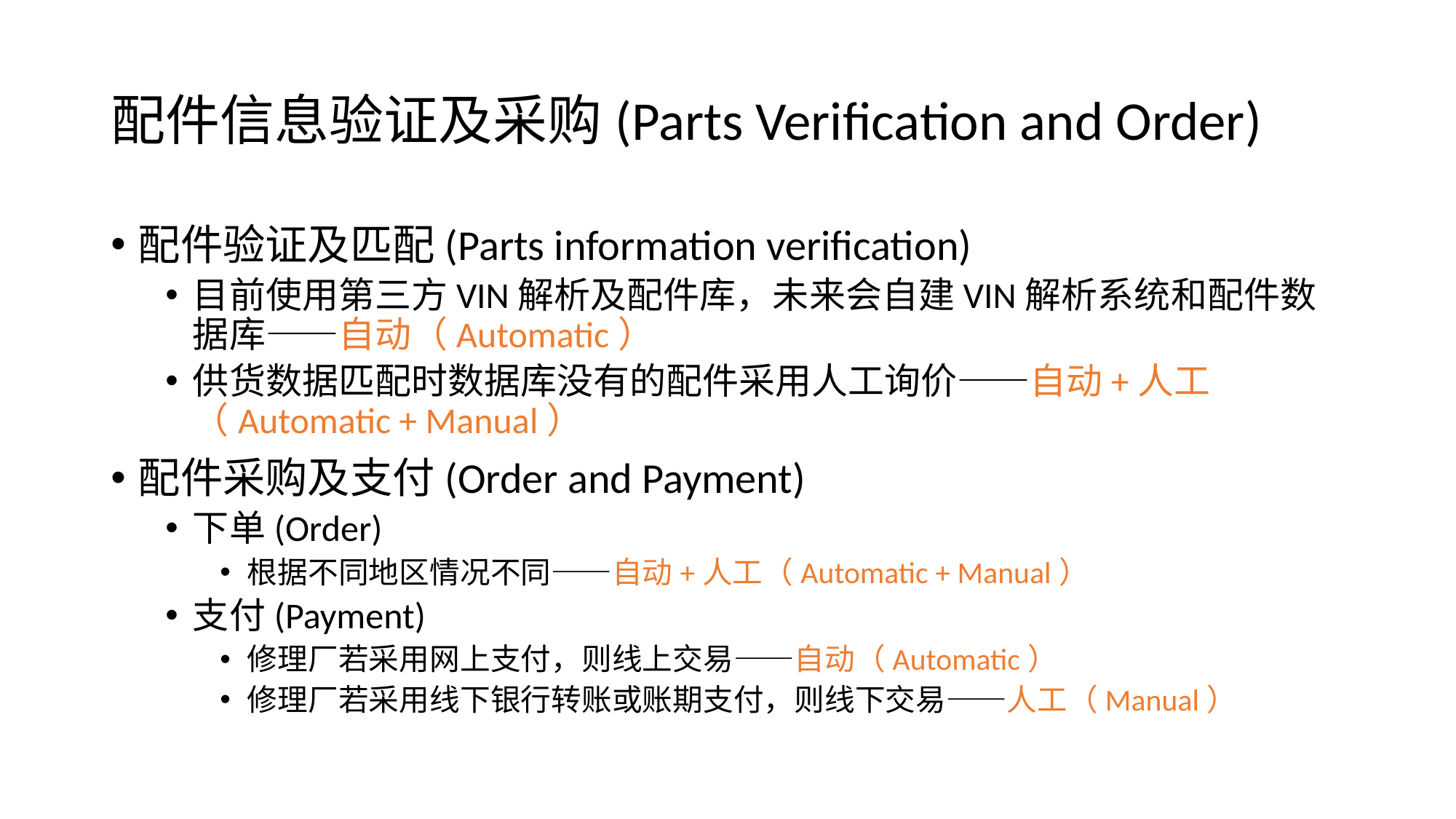

# 配件信息验证及采购(Parts Verification and Order)
配件验证及匹配(Parts information verification)
目前使用第三方VIN解析及配件库，未来会自建VIN解析系统和配件数据库——自动（Automatic）
供货数据匹配时数据库没有的配件采用人工询价——自动+人工（Automatic + Manual）
配件采购及支付(Order and Payment)
下单(Order)
根据不同地区情况不同——自动+人工（Automatic + Manual）
支付(Payment)
修理厂若采用网上支付，则线上交易——自动（Automatic）
修理厂若采用线下银行转账或账期支付，则线下交易——人工（Manual）